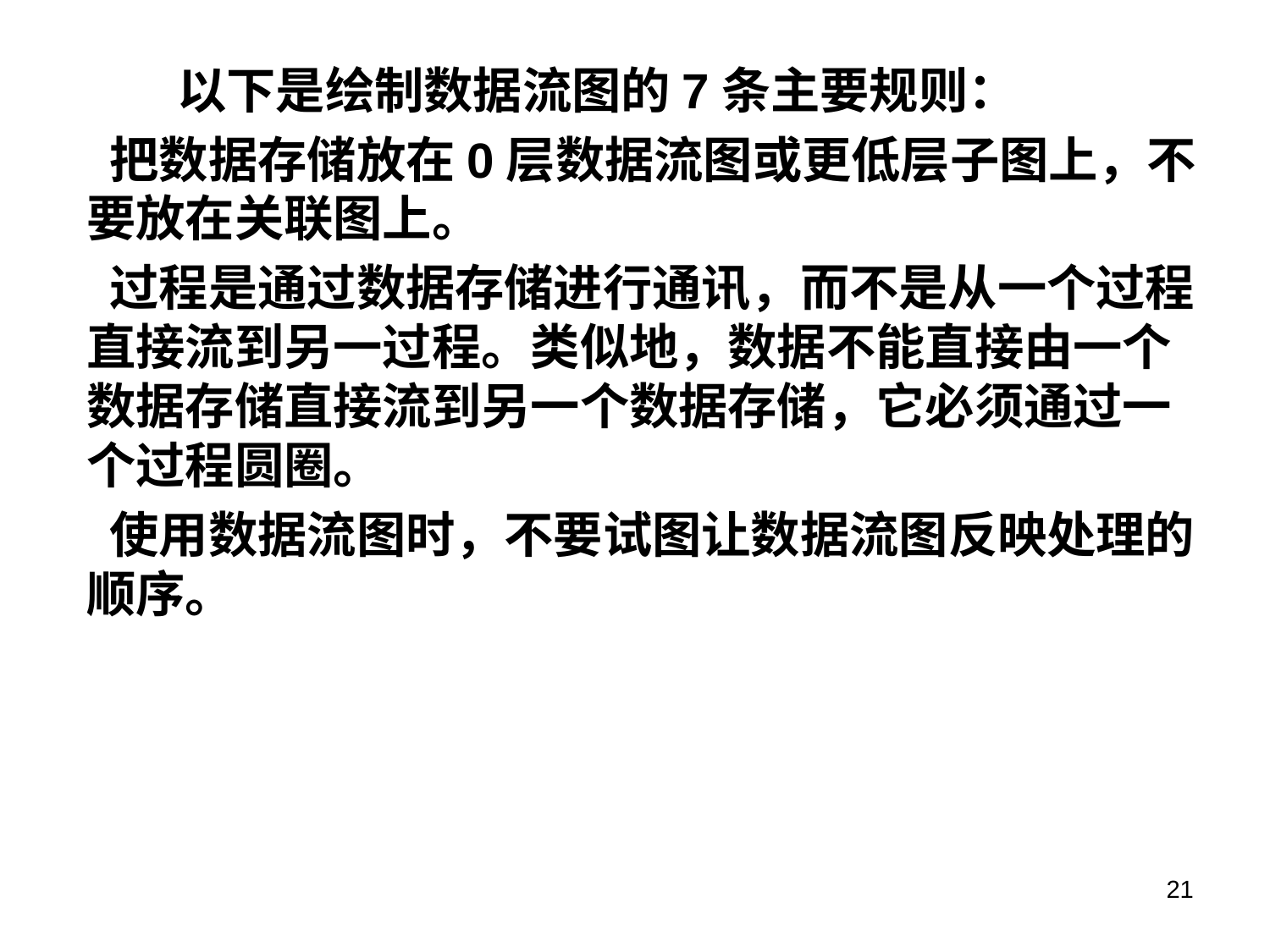

以下是绘制数据流图的7条主要规则：
 把数据存储放在0层数据流图或更低层子图上，不要放在关联图上。
 过程是通过数据存储进行通讯，而不是从一个过程直接流到另一过程。类似地，数据不能直接由一个数据存储直接流到另一个数据存储，它必须通过一个过程圆圈。
 使用数据流图时，不要试图让数据流图反映处理的顺序。

21